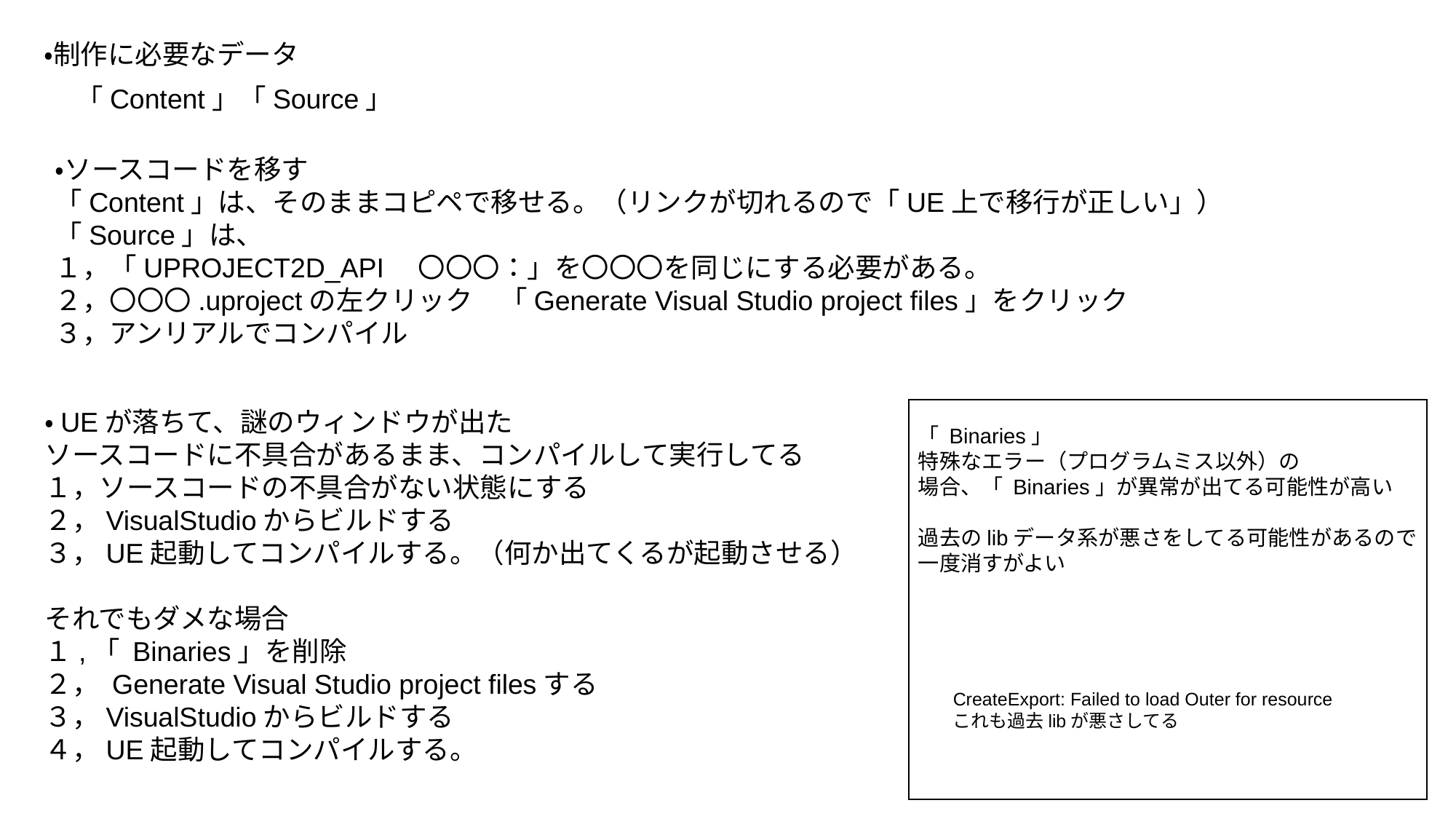

・制作に必要なデータ
「Content」「Source」
・ソースコードを移す
「Content」は、そのままコピペで移せる。（リンクが切れるので「UE上で移行が正しい」）
「Source」は、
１，「UPROJECT2D_API　〇〇〇：」を〇〇〇を同じにする必要がある。
２，〇〇〇.uprojectの左クリック　「Generate Visual Studio project files」をクリック
３，アンリアルでコンパイル
・UEが落ちて、謎のウィンドウが出た
ソースコードに不具合があるまま、コンパイルして実行してる
１，ソースコードの不具合がない状態にする
２，VisualStudioからビルドする
３，UE起動してコンパイルする。（何か出てくるが起動させる）

それでもダメな場合
１,「 Binaries」を削除
２， Generate Visual Studio project filesする
３，VisualStudioからビルドする
４，UE起動してコンパイルする。

「 Binaries」
特殊なエラー（プログラムミス以外）の
場合、「 Binaries」が異常が出てる可能性が高い

過去のlibデータ系が悪さをしてる可能性があるので
一度消すがよい
CreateExport: Failed to load Outer for resource
これも過去libが悪さしてる